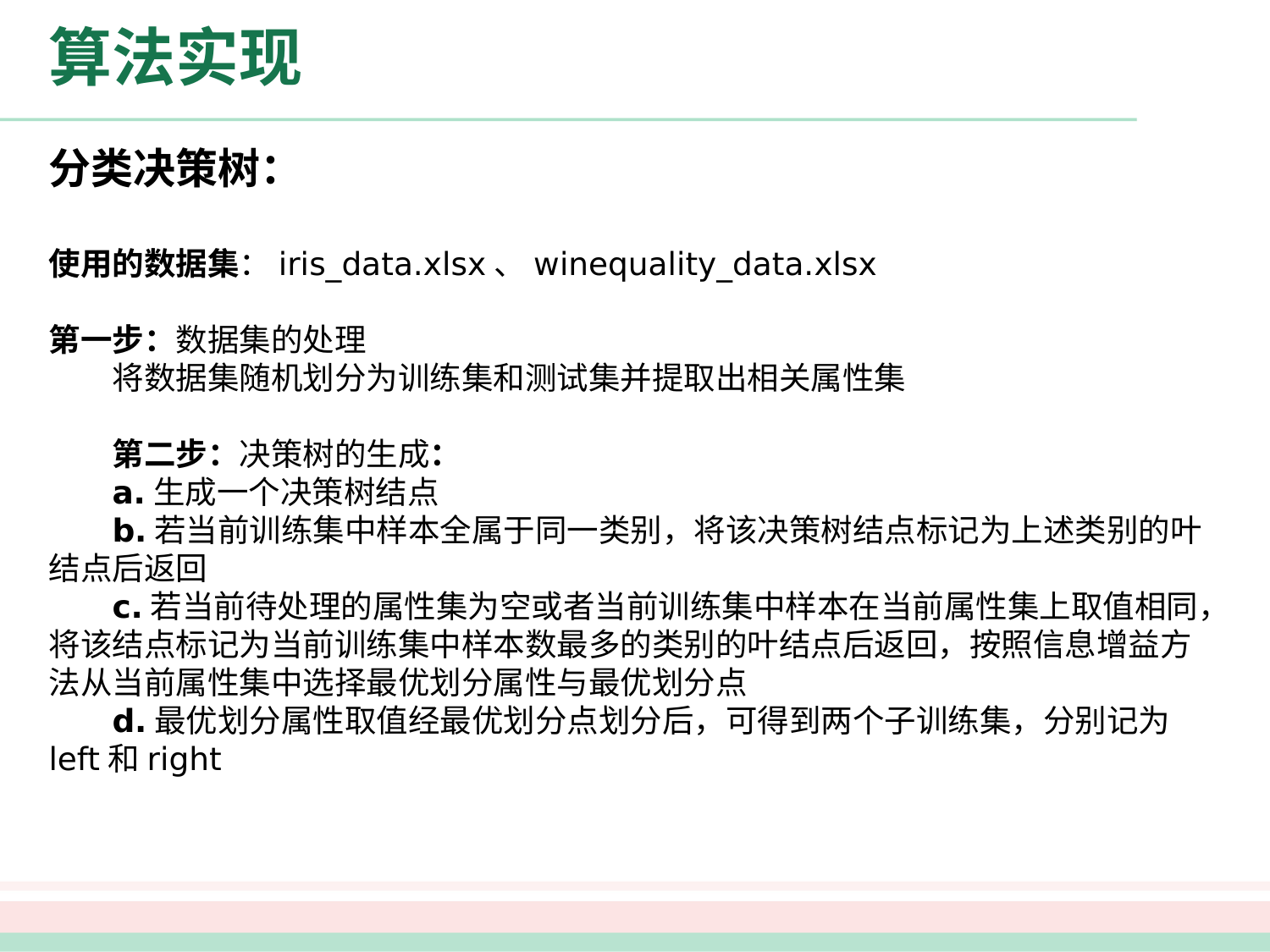

# 算法实现
分类决策树：

使用的数据集：iris_data.xlsx、winequality_data.xlsx

第一步：数据集的处理
将数据集随机划分为训练集和测试集并提取出相关属性集

第二步：决策树的生成：
a.生成一个决策树结点
b.若当前训练集中样本全属于同一类别，将该决策树结点标记为上述类别的叶结点后返回
c.若当前待处理的属性集为空或者当前训练集中样本在当前属性集上取值相同，将该结点标记为当前训练集中样本数最多的类别的叶结点后返回，按照信息增益方法从当前属性集中选择最优划分属性与最优划分点
d.最优划分属性取值经最优划分点划分后，可得到两个子训练集，分别记为left和right